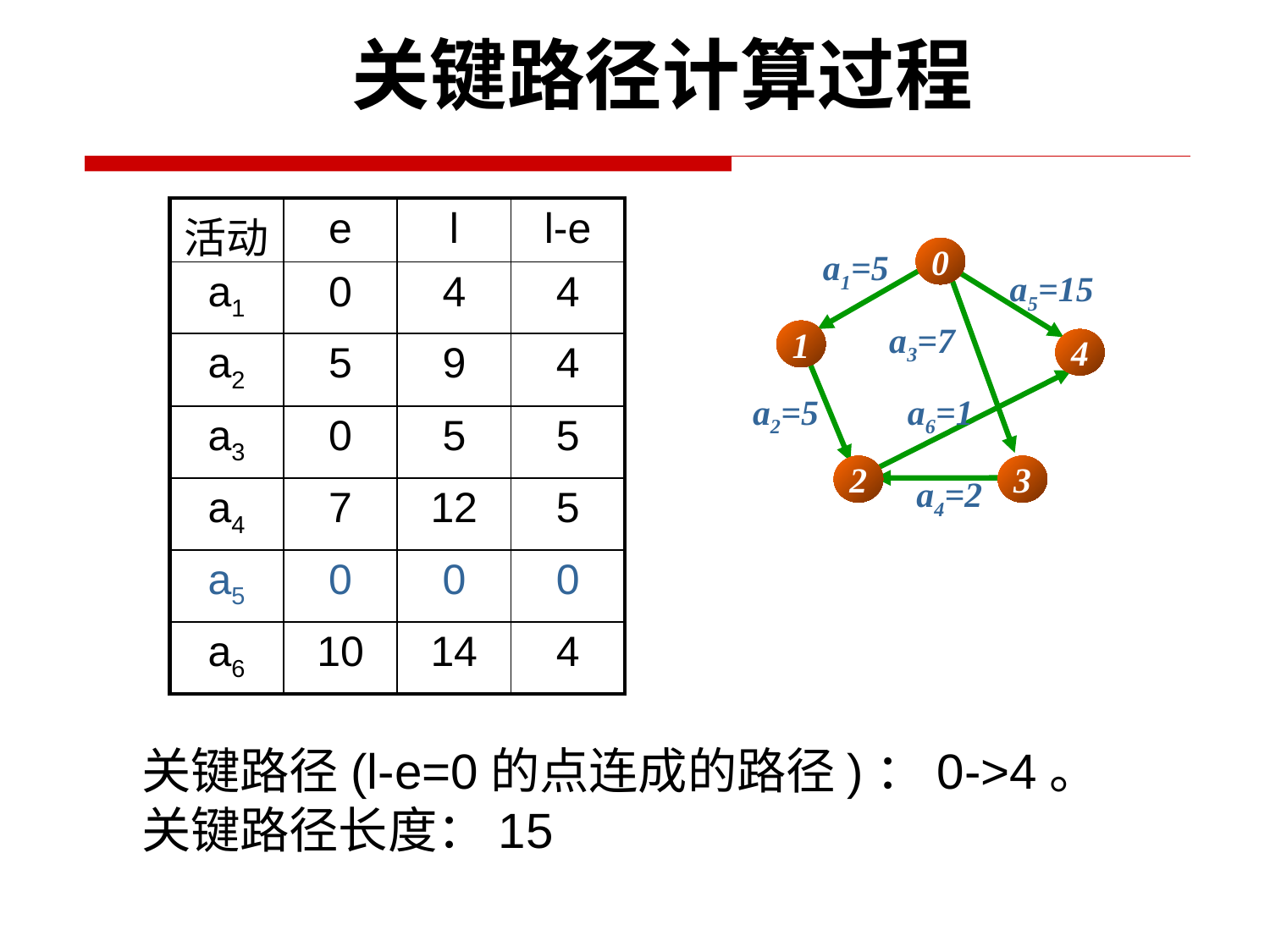

关键路径计算过程
| 活动 | e | l | l-e |
| --- | --- | --- | --- |
| a1 | 0 | 4 | 4 |
| a2 | 5 | 9 | 4 |
| a3 | 0 | 5 | 5 |
| a4 | 7 | 12 | 5 |
| a5 | 0 | 0 | 0 |
| a6 | 10 | 14 | 4 |
0

1
4

2
3

a1=5
a5=15
a3=7
a2=5
a6=1
a4=2
关键路径(l-e=0的点连成的路径)：0->4。
关键路径长度：15